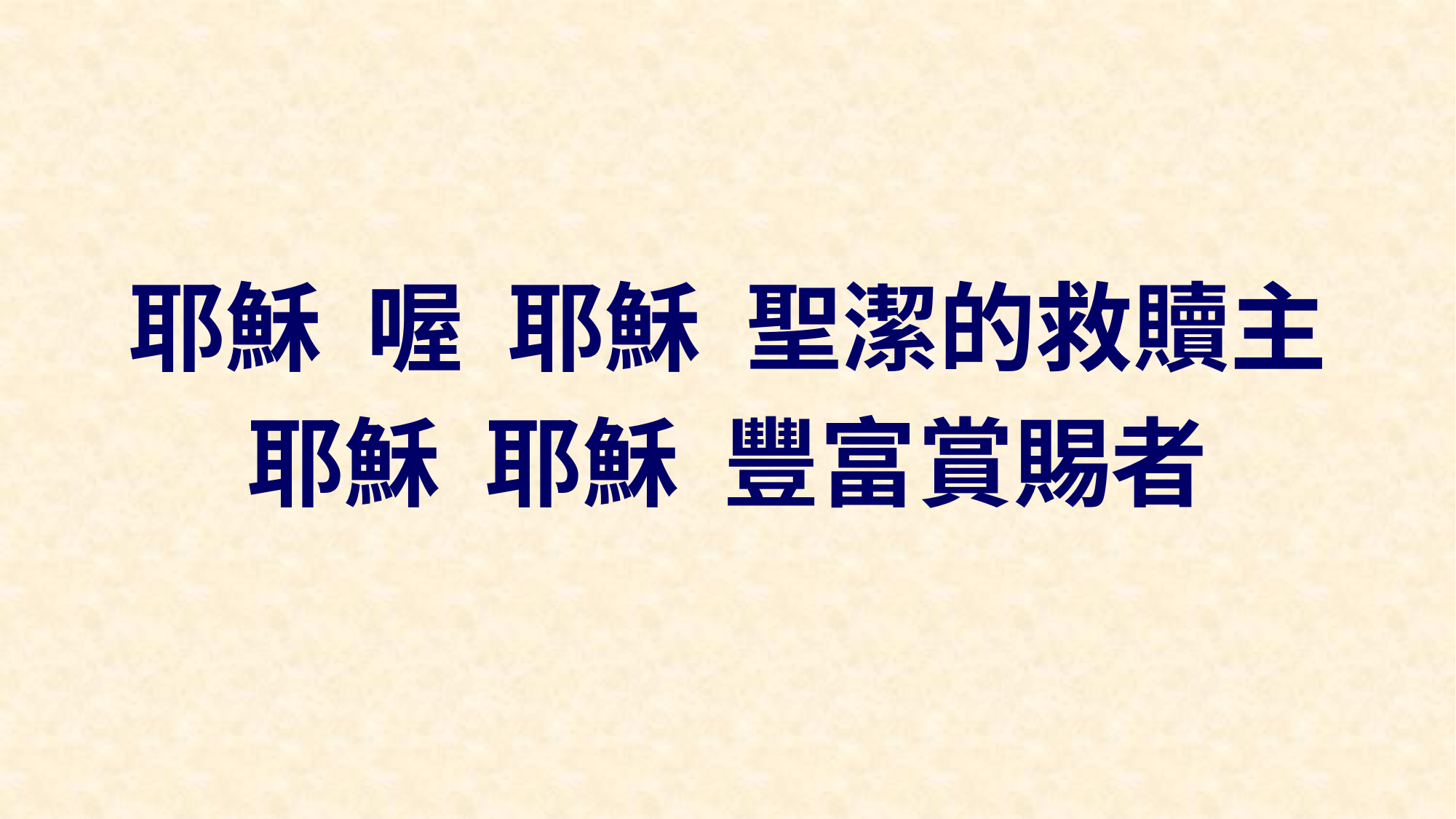

耶穌  喔  耶穌  聖潔的救贖主
耶穌  耶穌  豐富賞賜者